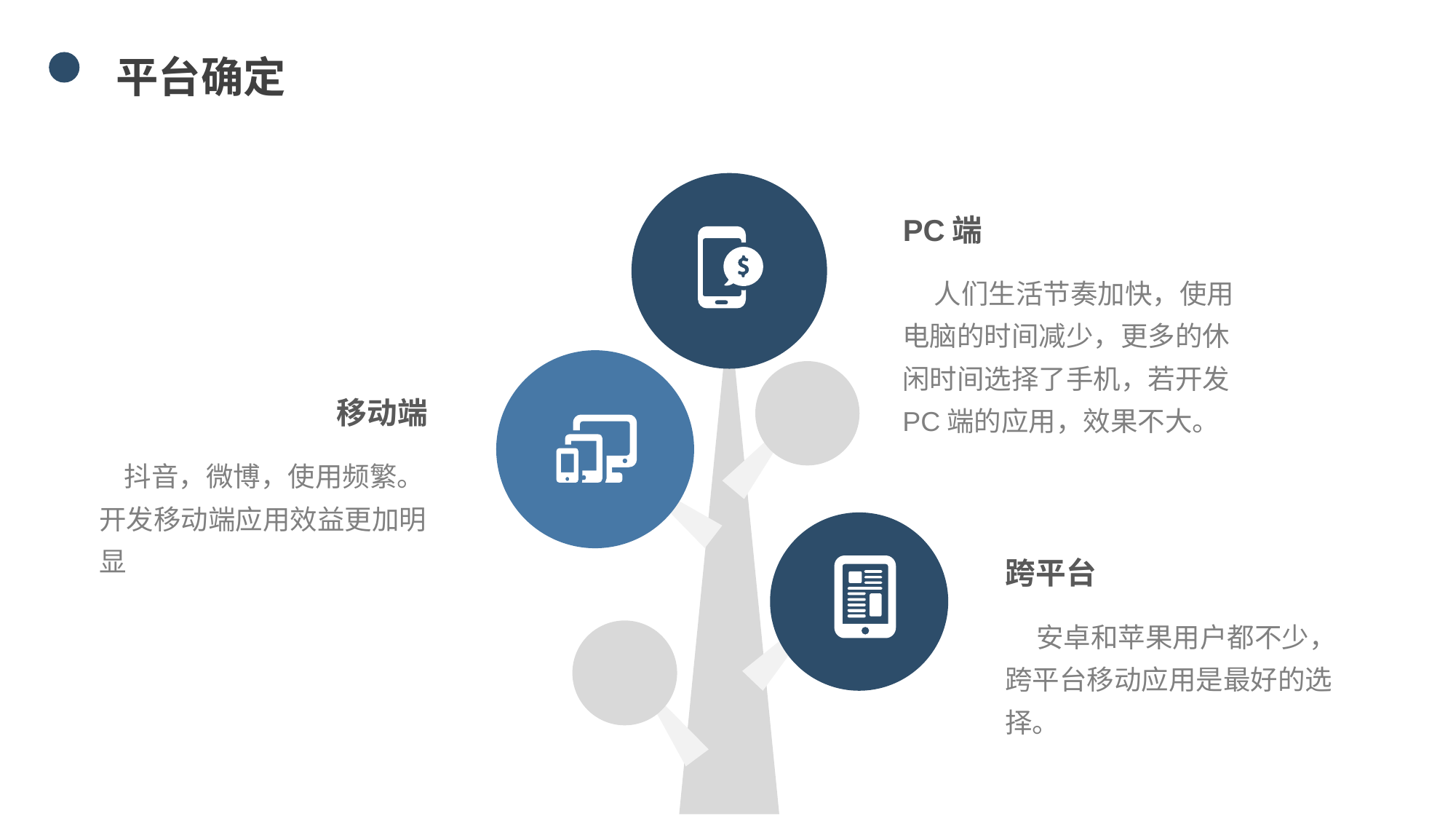

平台确定

PC端
    人们生活节奏加快，使用电脑的时间减少，更多的休闲时间选择了手机，若开发PC端的应用，效果不大。
移动端
   抖音，微博，使用频繁。开发移动端应用效益更加明显
跨平台
    安卓和苹果用户都不少，跨平台移动应用是最好的选择。